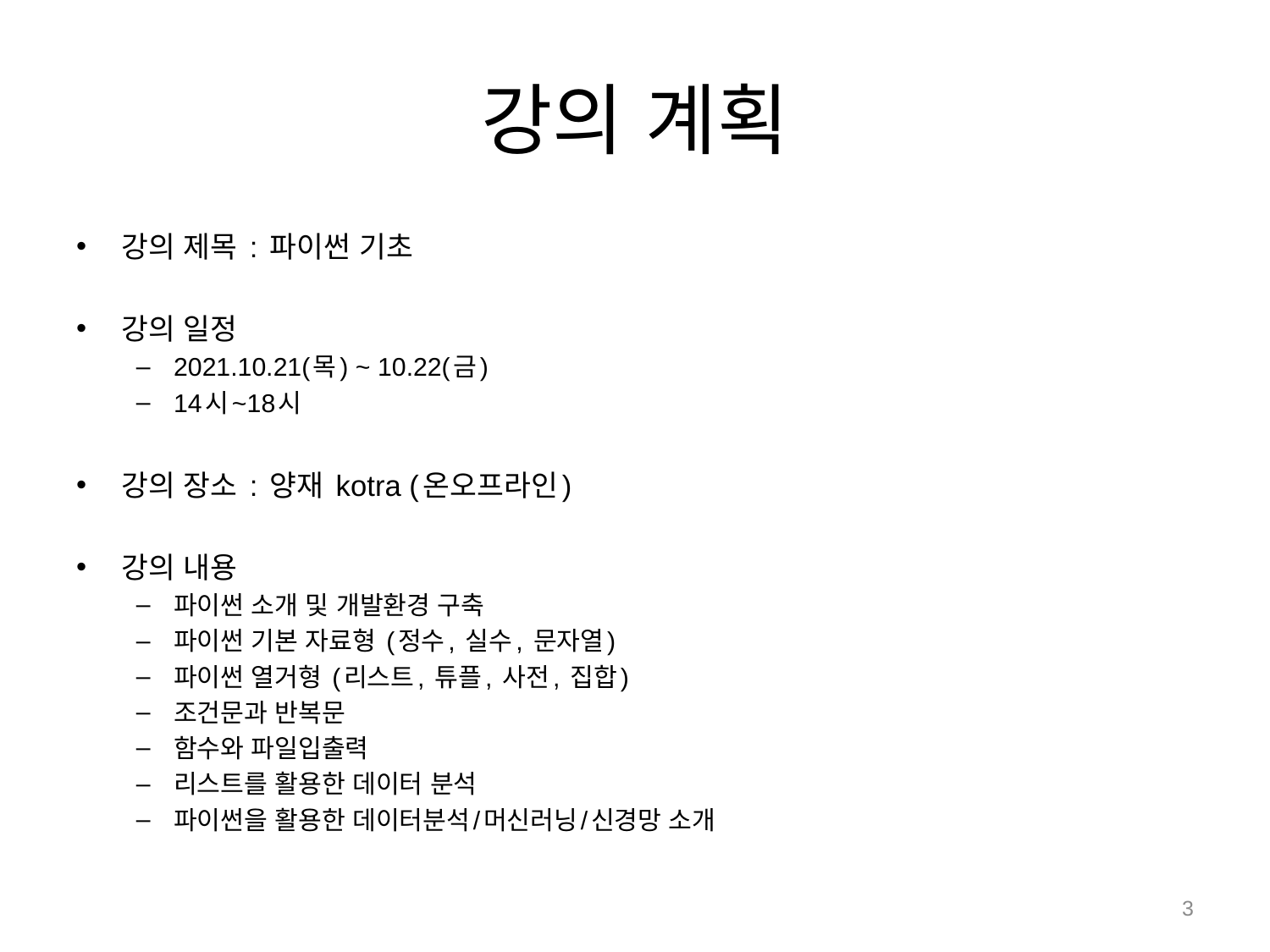

# 강의 계획
강의 제목 : 파이썬 기초

강의 일정
2021.10.21(목) ~ 10.22(금)
14시~18시

강의 장소 : 양재 kotra (온오프라인)

강의 내용
파이썬 소개 및 개발환경 구축
파이썬 기본 자료형 (정수, 실수, 문자열)
파이썬 열거형 (리스트, 튜플, 사전, 집합)
조건문과 반복문
함수와 파일입출력
리스트를 활용한 데이터 분석
파이썬을 활용한 데이터분석/머신러닝/신경망 소개
3